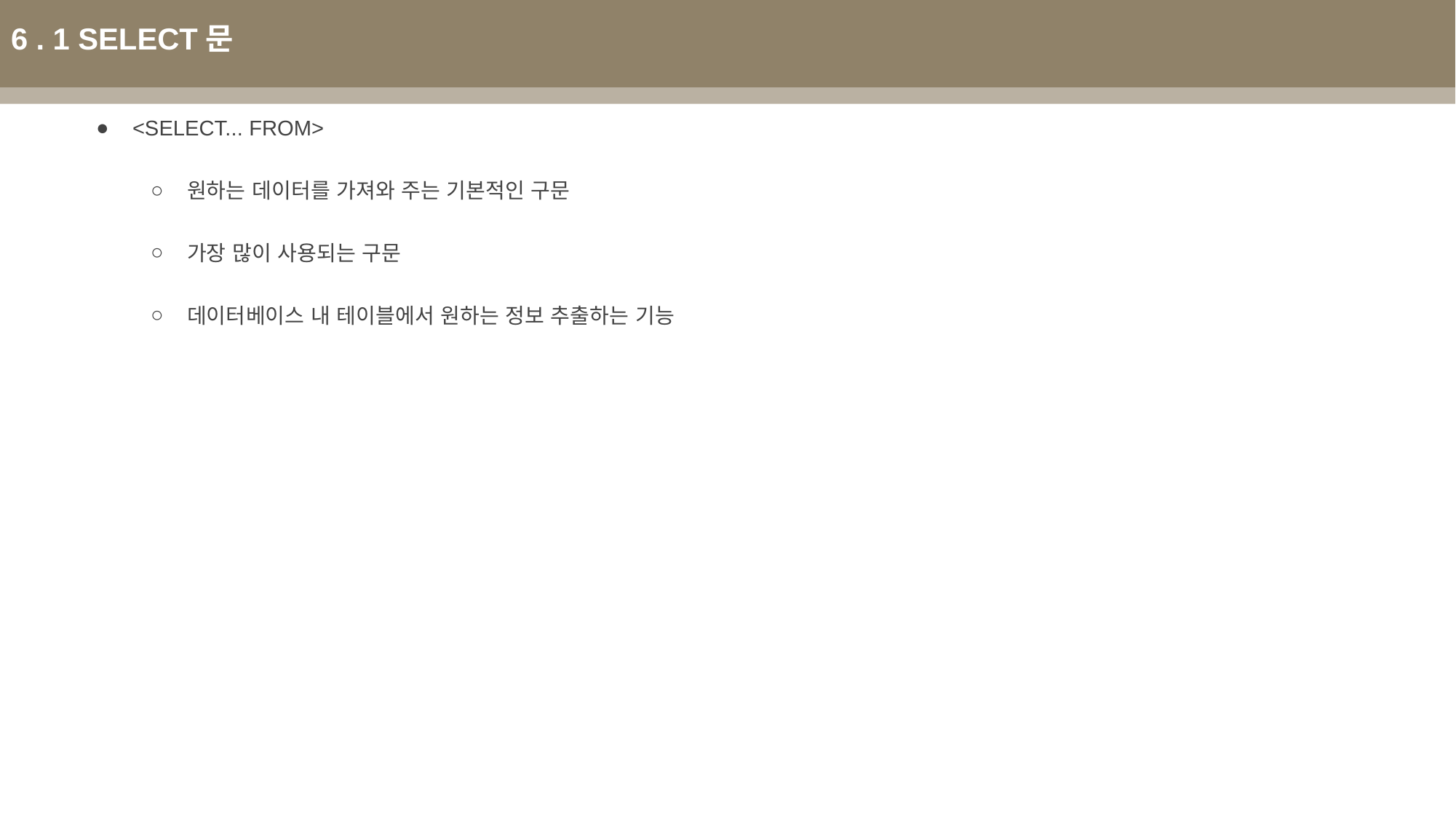

6 . 1 SELECT문
<SELECT... FROM>
원하는 데이터를 가져와 주는 기본적인 구문
가장 많이 사용되는 구문
데이터베이스 내 테이블에서 원하는 정보 추출하는 기능